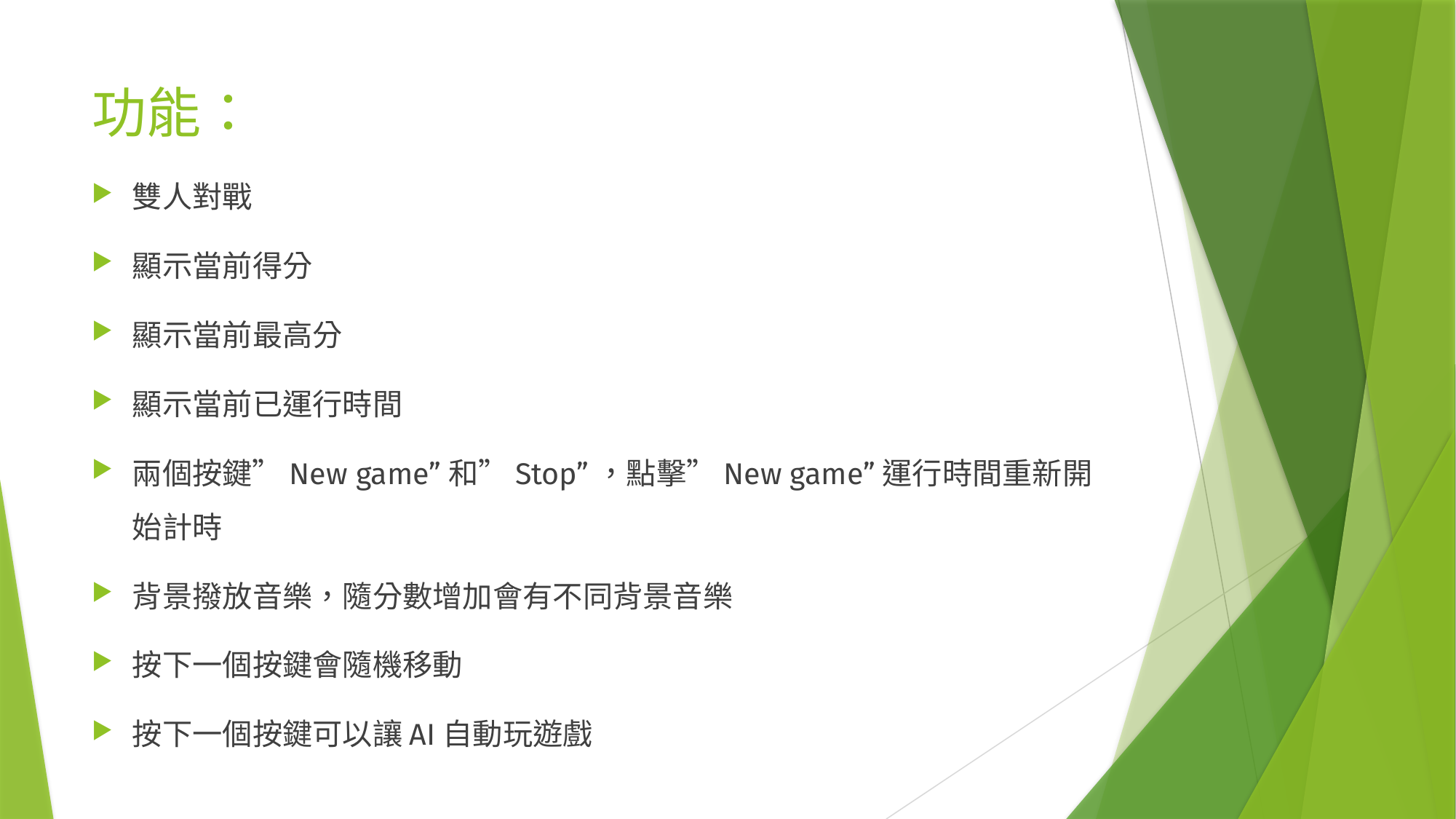

# 功能：
雙人對戰
顯示當前得分
顯示當前最高分
顯示當前已運行時間
兩個按鍵”New game”和”Stop”，點擊”New game”運行時間重新開始計時
背景撥放音樂，隨分數增加會有不同背景音樂
按下一個按鍵會隨機移動
按下一個按鍵可以讓AI自動玩遊戲